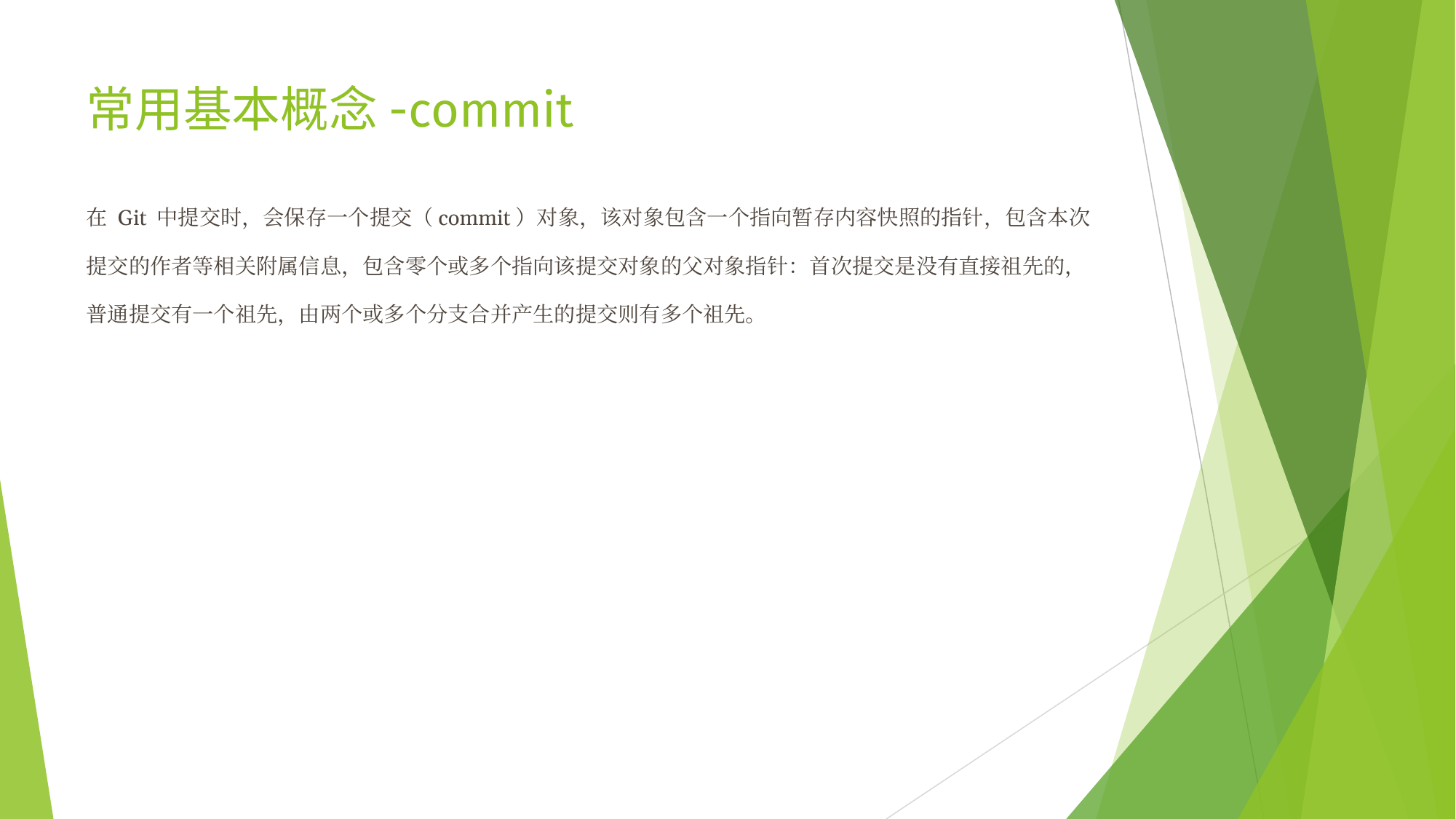

# 常用基本概念-commit
在 Git 中提交时，会保存一个提交（commit）对象，该对象包含一个指向暂存内容快照的指针，包含本次提交的作者等相关附属信息，包含零个或多个指向该提交对象的父对象指针：首次提交是没有直接祖先的，普通提交有一个祖先，由两个或多个分支合并产生的提交则有多个祖先。